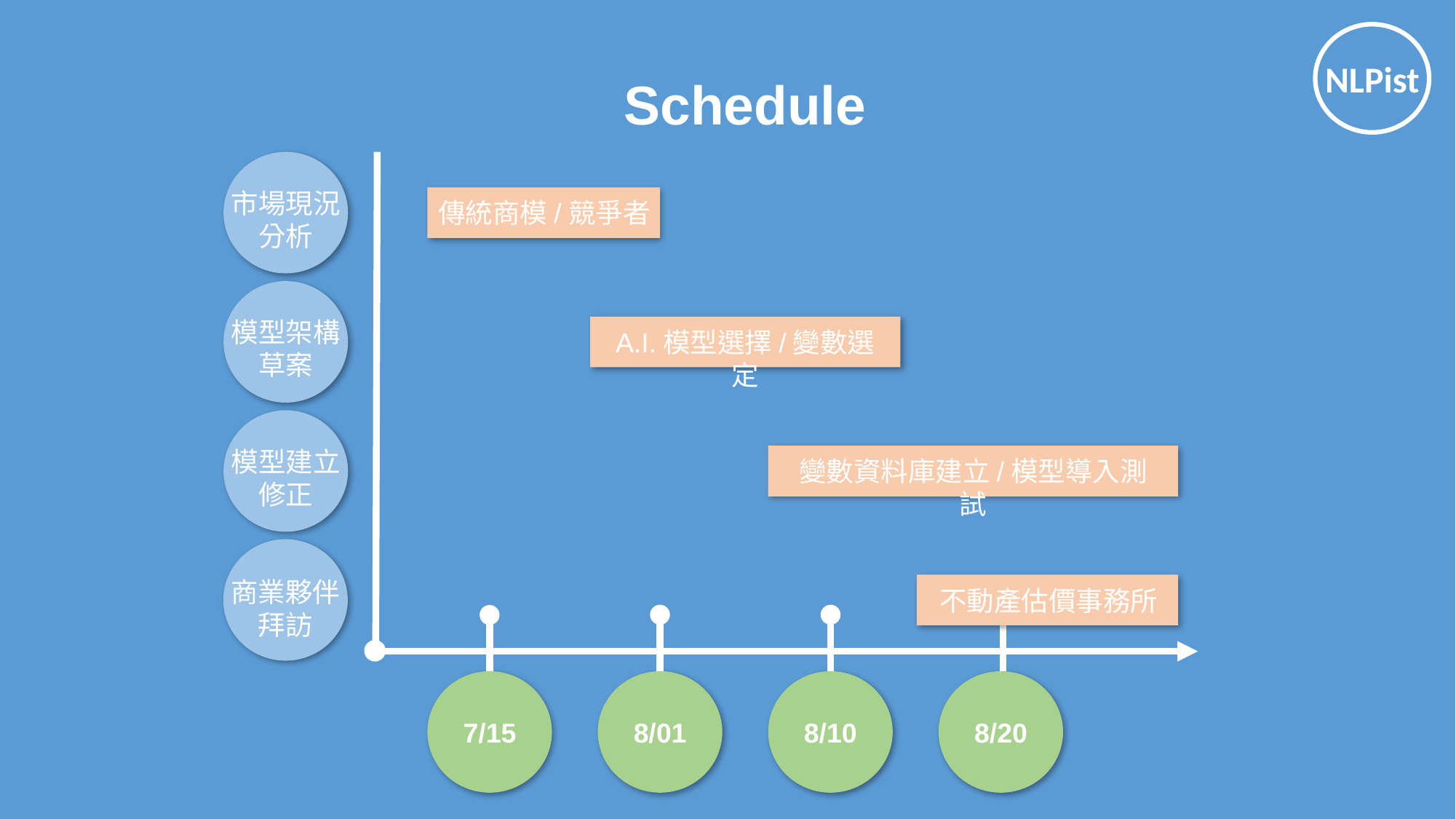

NLPist
Schedule

市場現況分析

傳統商模/競爭者

模型架構草案

A.I.模型選擇/變數選定

模型建立
修正

變數資料庫建立/模型導入測試

商業夥伴拜訪

不動產估價事務所

7/15

8/01

8/10

8/20